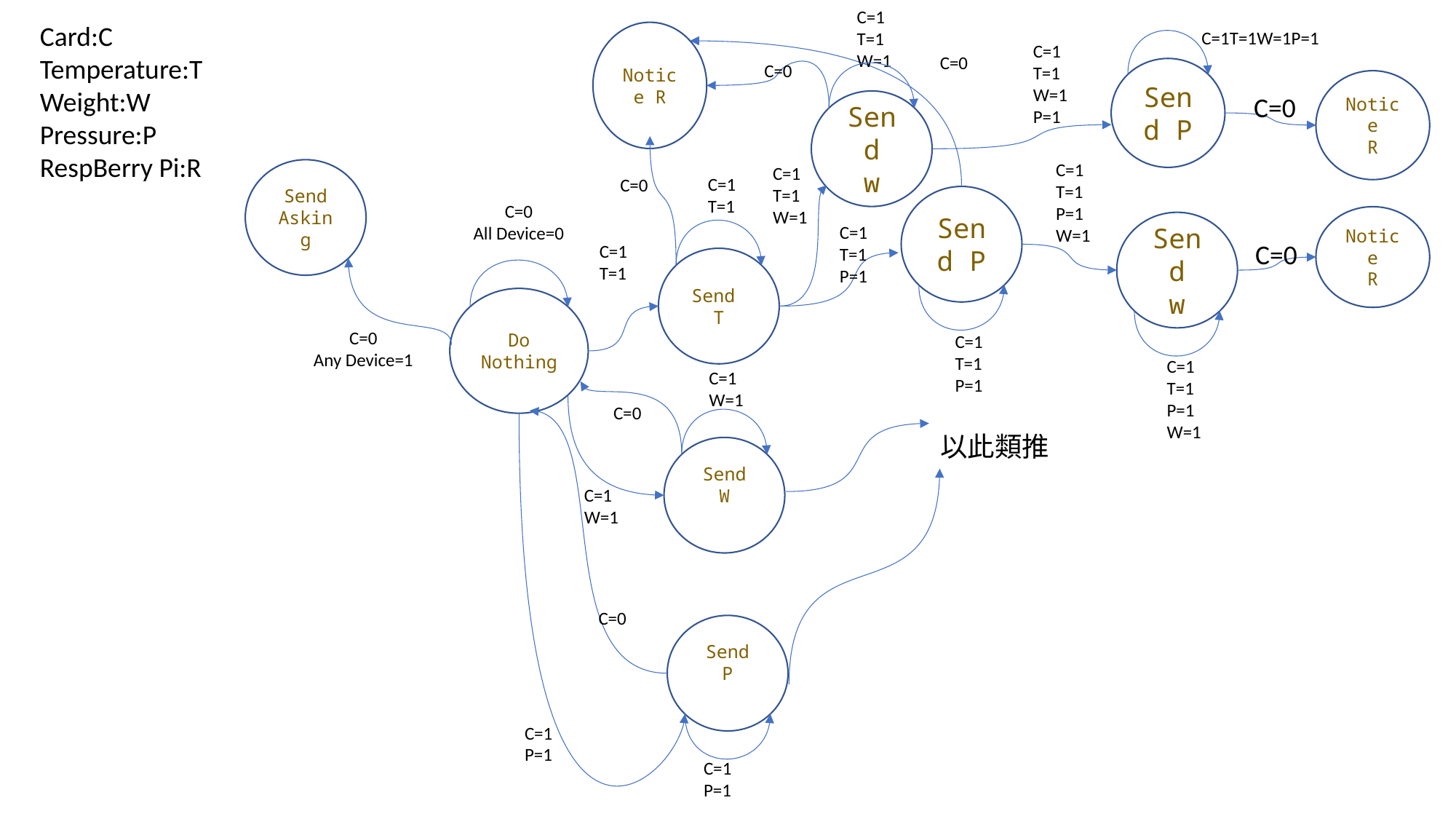

C=1
T=1
W=1
Card:C
Temperature:T
Weight:W
Pressure:P
RespBerry Pi:R
C=1T=1W=1P=1
Notice R
C=1
T=1
W=1
P=1
C=0
C=0
Send P
Notice
R
C=0
Send
w
C=1
T=1
P=1
W=1
C=1
T=1
W=1
Send
Asking
C=1
T=1
Send
T
C=0
Send P
C=0
All Device=0
Do Nothing
Notice
R
Send
w
C=1
T=1
P=1
C=0
C=1
T=1
C=0
Any Device=1
C=1
T=1
P=1
C=1
T=1
P=1
W=1
C=1
W=1
C=0
以此類推
Send W

C=1
W=1
C=0
Send P

C=1
P=1
C=1
P=1